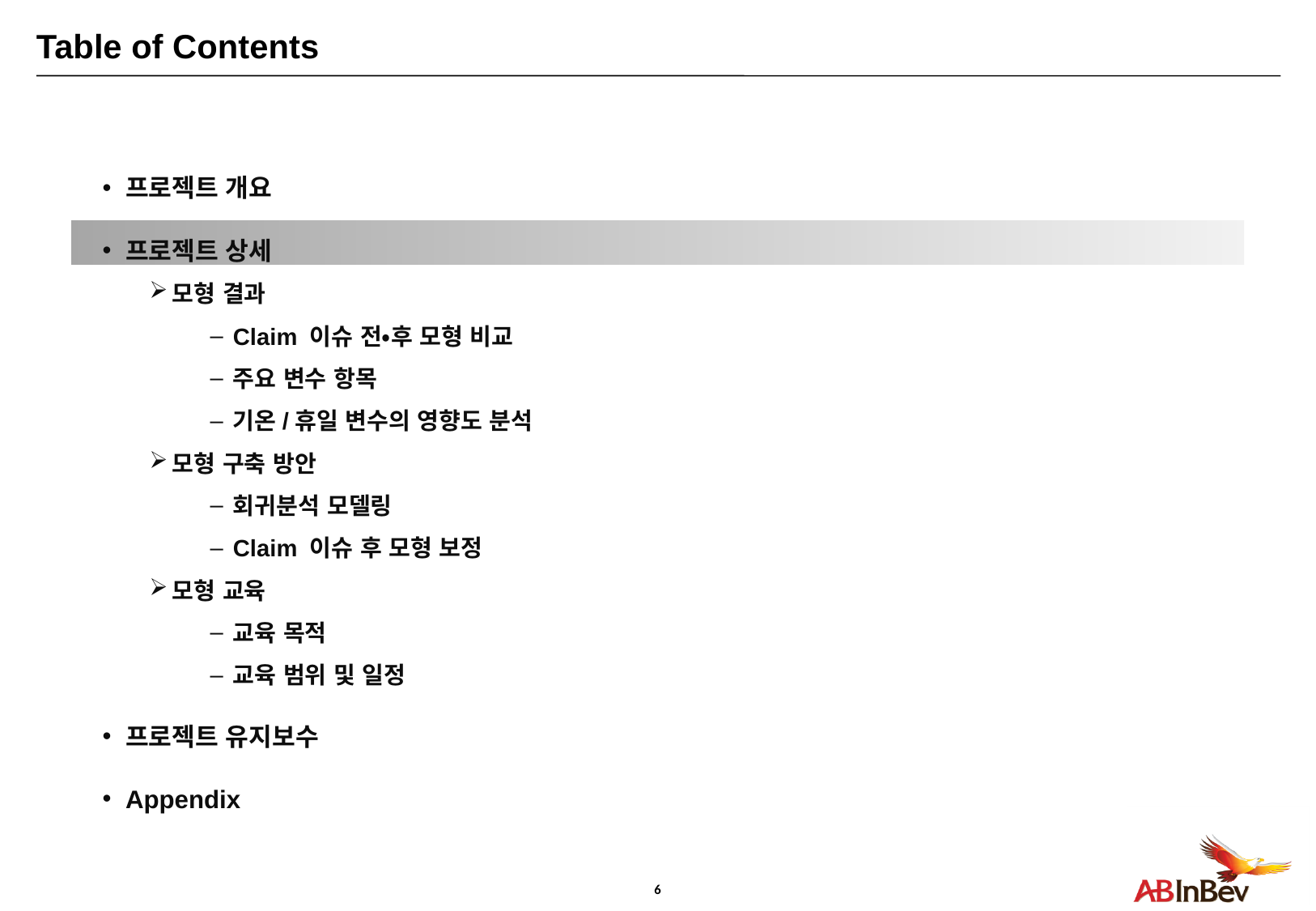

# Table of Contents
프로젝트 개요
프로젝트 상세
모형 결과
Claim 이슈 전•후 모형 비교
주요 변수 항목
기온/휴일 변수의 영향도 분석
모형 구축 방안
회귀분석 모델링
Claim 이슈 후 모형 보정
모형 교육
교육 목적
교육 범위 및 일정
프로젝트 유지보수
Appendix